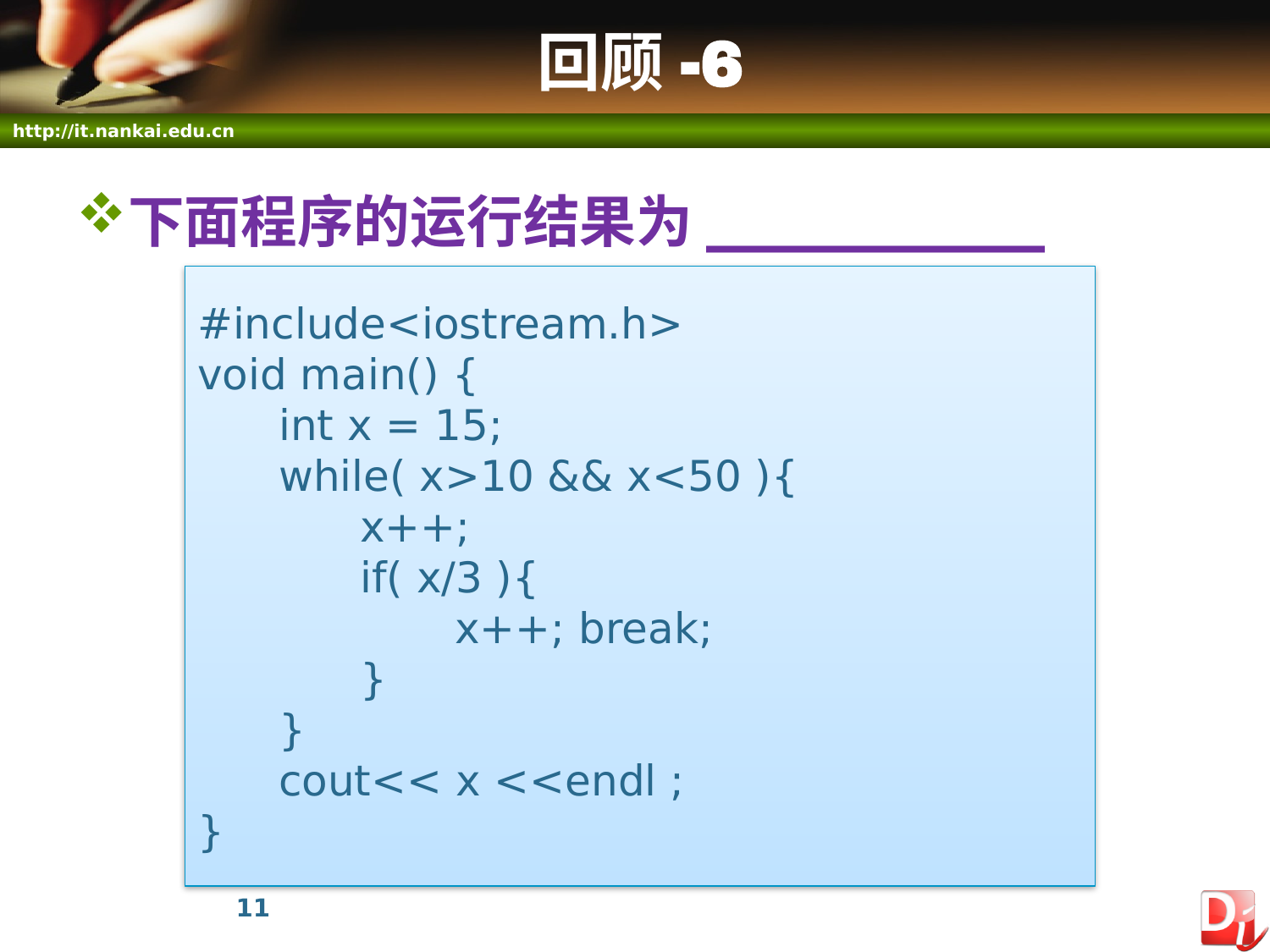

# 回顾-6
下面程序的运行结果为__________
#include<iostream.h>
void main() {
      int x = 15;
      while( x>10 && x<50 ){
            x++;
            if( x/3 ){
                   x++; break;
            }
      }
      cout<< x <<endl ;
}
11